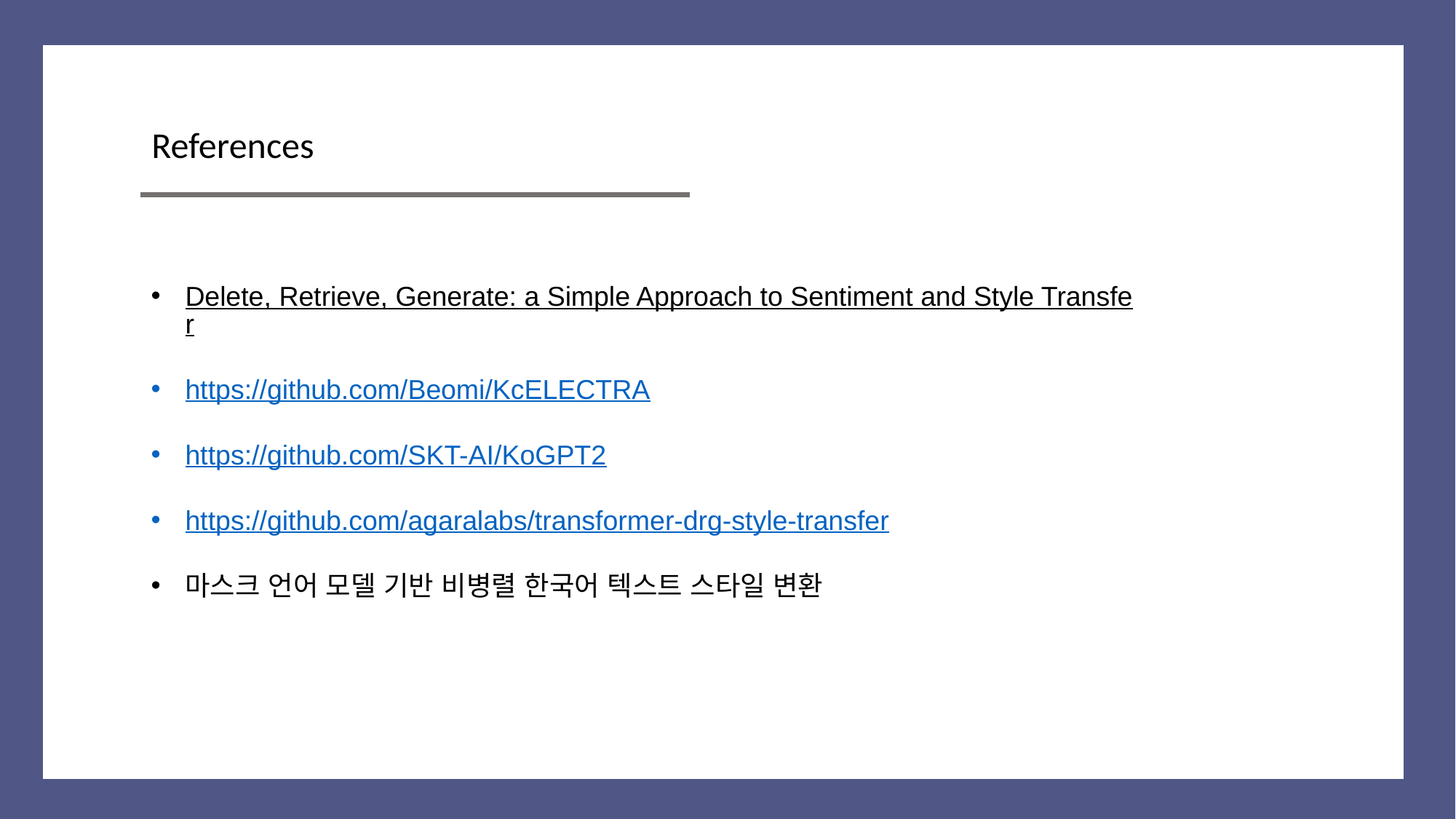

References

Delete, Retrieve, Generate: a Simple Approach to Sentiment and Style Transfer

https://github.com/Beomi/KcELECTRA

https://github.com/SKT-AI/KoGPT2

https://github.com/agaralabs/transformer-drg-style-transfer

마스크 언어 모델 기반 비병렬 한국어 텍스트 스타일 변환